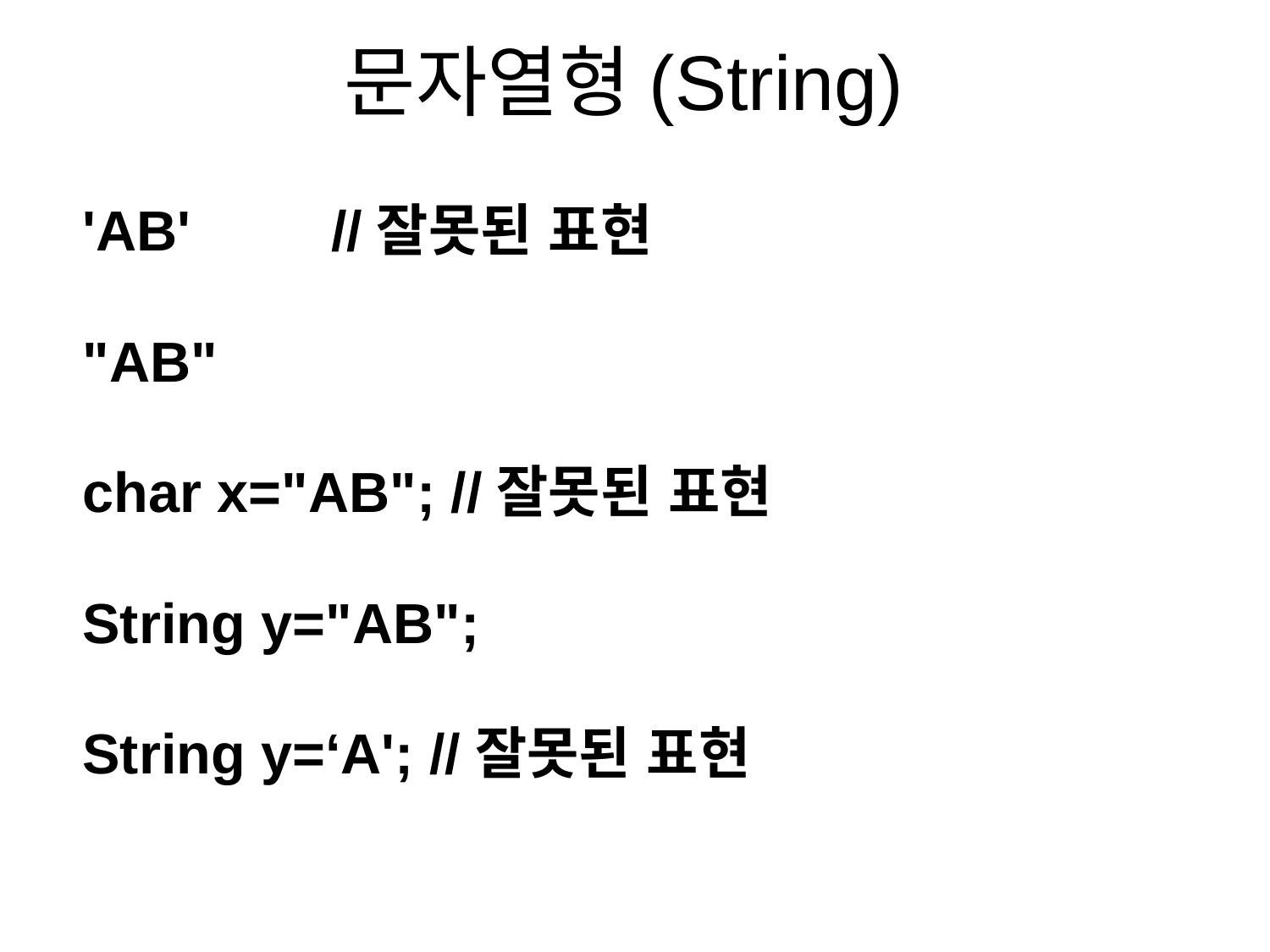

# 문자열형(String)
'AB'         //잘못된 표현

"AB"

char x="AB"; //잘못된 표현

String y="AB";

String y=‘A'; //잘못된 표현